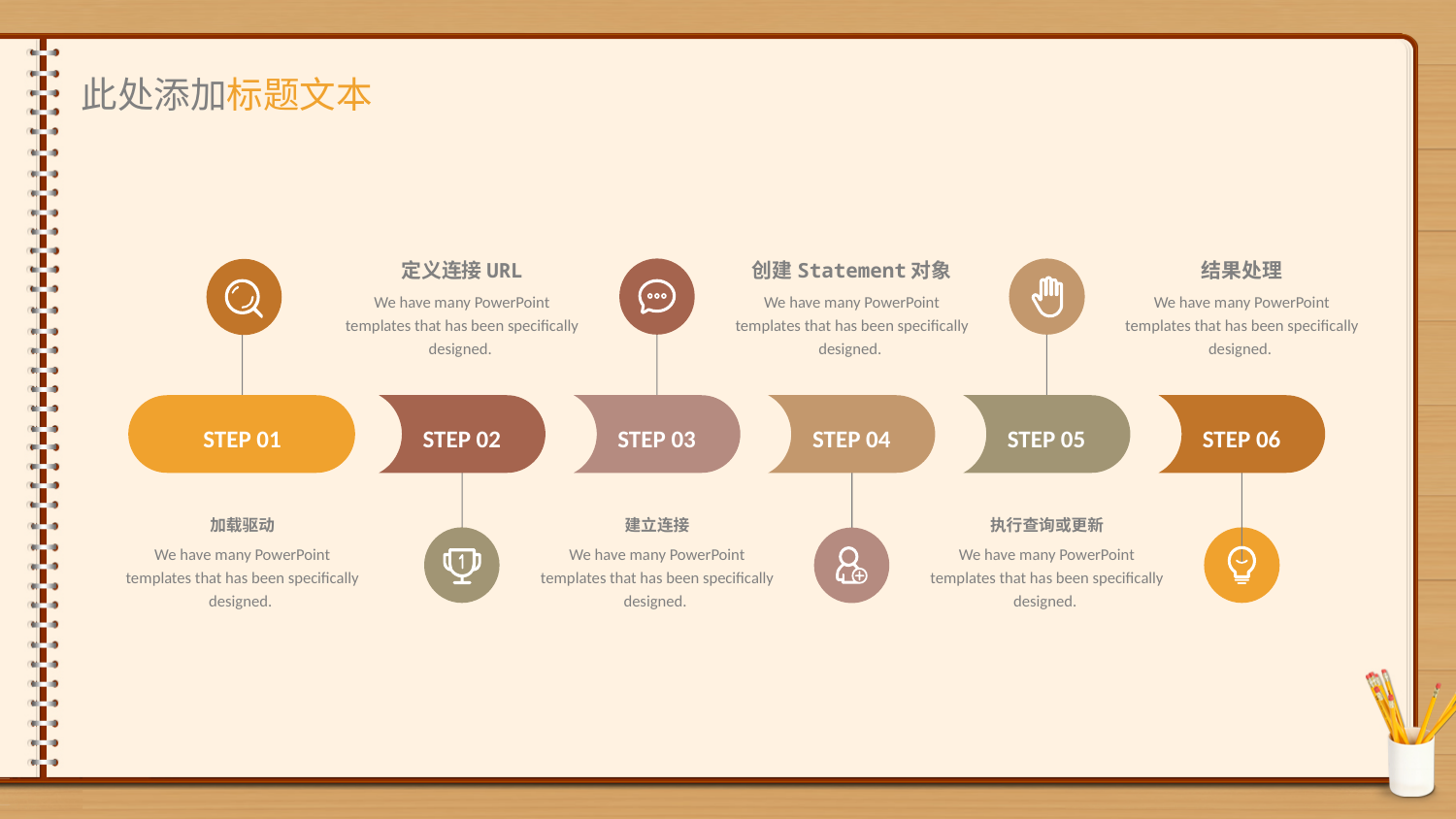

此处添加标题文本
定义连接URL
We have many PowerPoint templates that has been specifically designed.
创建Statement对象
We have many PowerPoint templates that has been specifically designed.
结果处理
We have many PowerPoint templates that has been specifically designed.

STEP 01
STEP 02
STEP 03
STEP 04
STEP 05
STEP 06

加载驱动
We have many PowerPoint templates that has been specifically designed.
建立连接
We have many PowerPoint templates that has been specifically designed.
执行查询或更新
We have many PowerPoint templates that has been specifically designed.